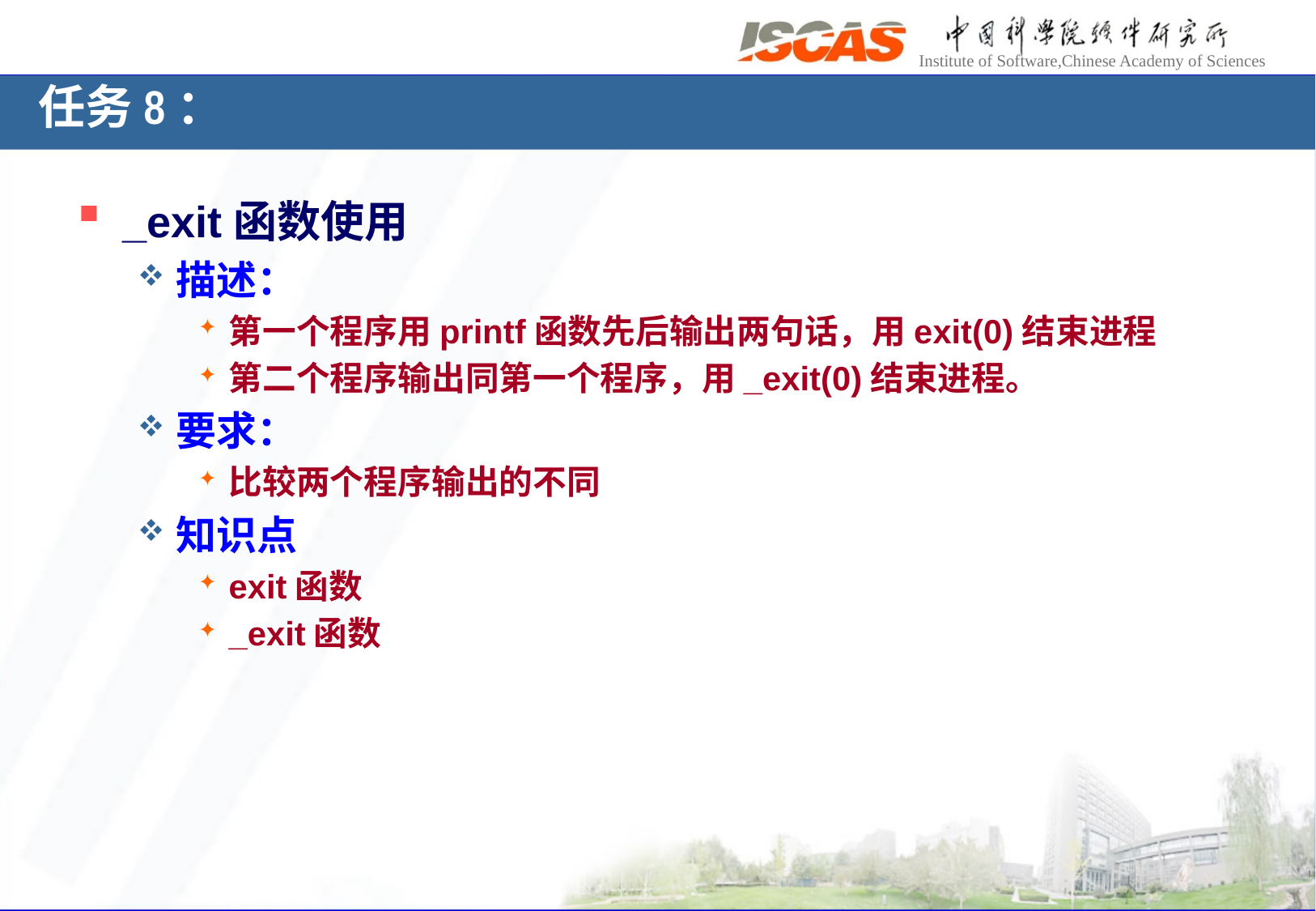

# 任务8：
_exit函数使用
描述：
第一个程序用printf函数先后输出两句话，用exit(0)结束进程
第二个程序输出同第一个程序，用_exit(0)结束进程。
要求：
比较两个程序输出的不同
知识点
exit函数
_exit函数